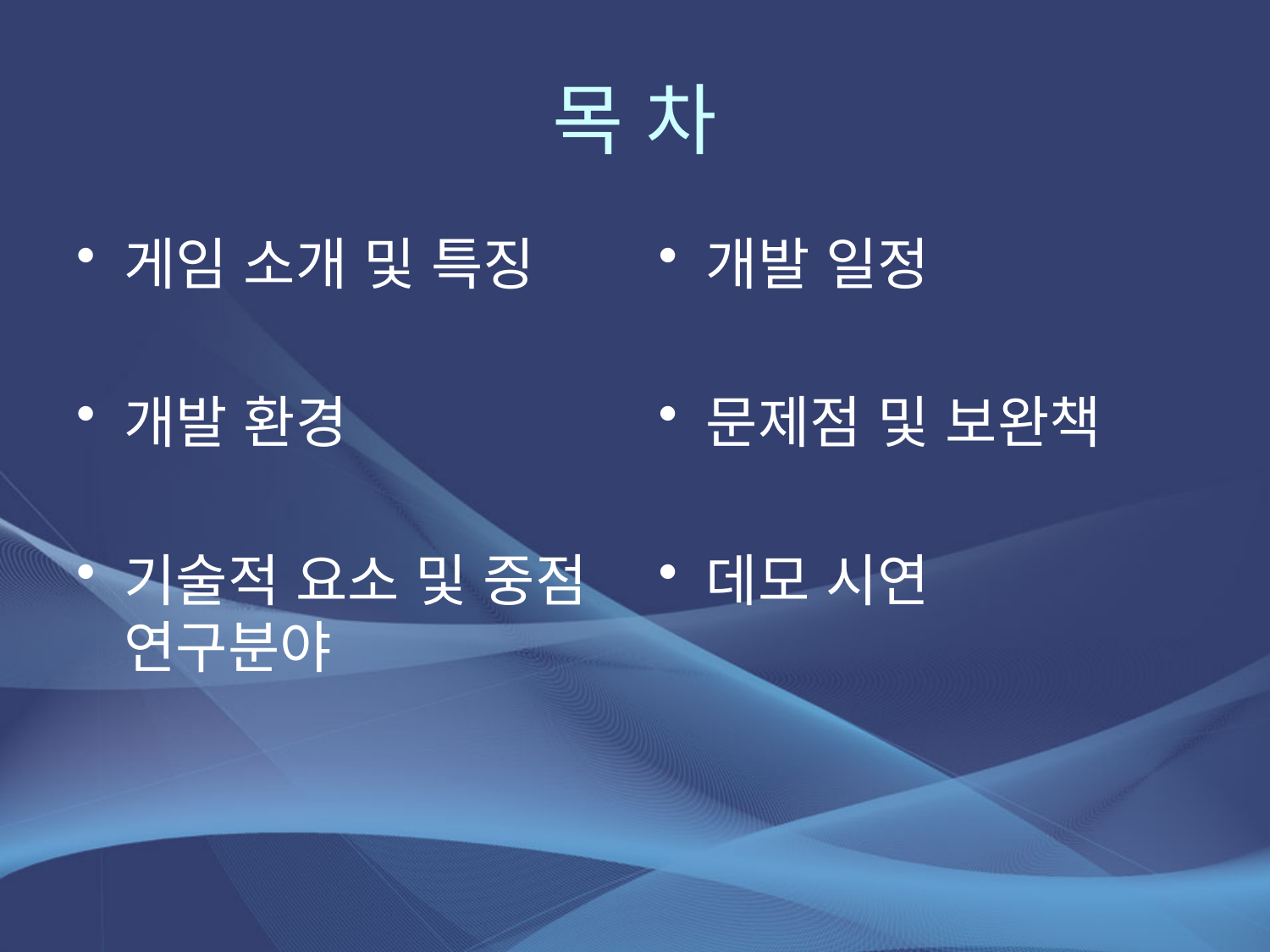

# 목 차
게임 소개 및 특징

개발 환경

기술적 요소 및 중점 연구분야
개발 일정

문제점 및 보완책

데모 시연